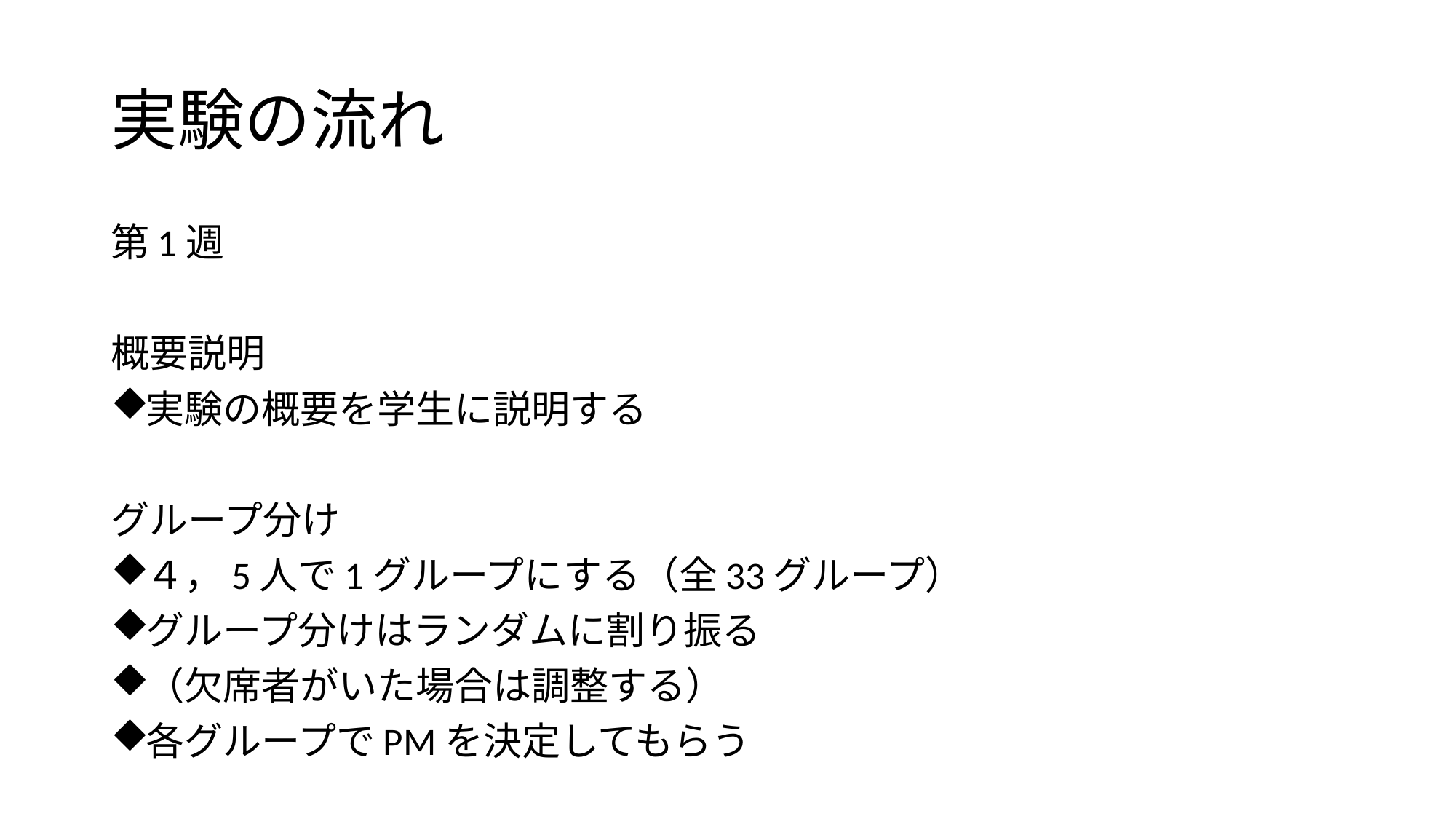

# 実験の流れ
第1週

概要説明
実験の概要を学生に説明する

グループ分け
４，5人で1グループにする（全33グループ）
グループ分けはランダムに割り振る
（欠席者がいた場合は調整する）
各グループでPMを決定してもらう